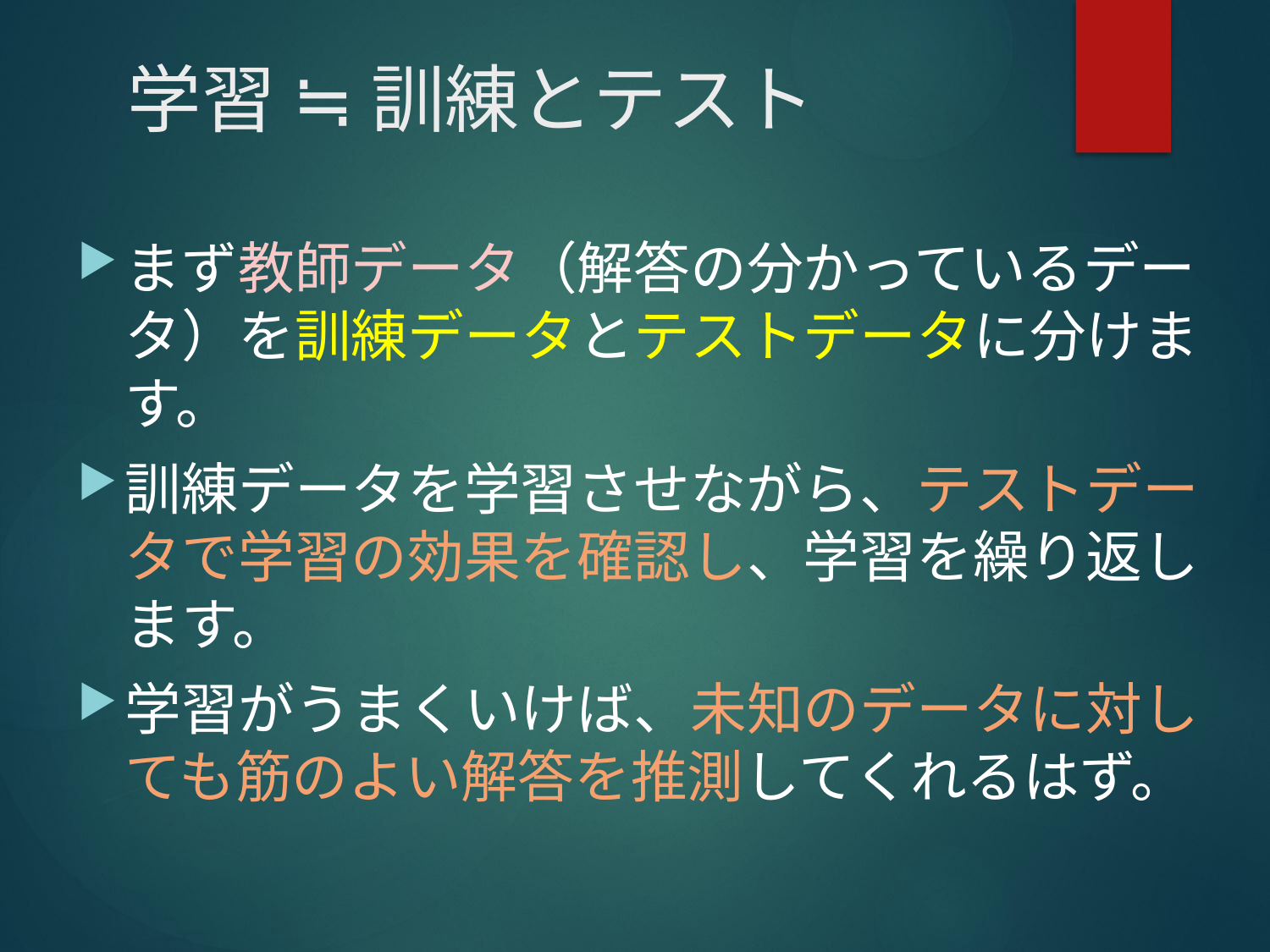

# 学習 ≒ 訓練とテスト
まず教師データ（解答の分かっているデータ）を訓練データとテストデータに分けます。
訓練データを学習させながら、テストデータで学習の効果を確認し、学習を繰り返します。
学習がうまくいけば、未知のデータに対しても筋のよい解答を推測してくれるはず。